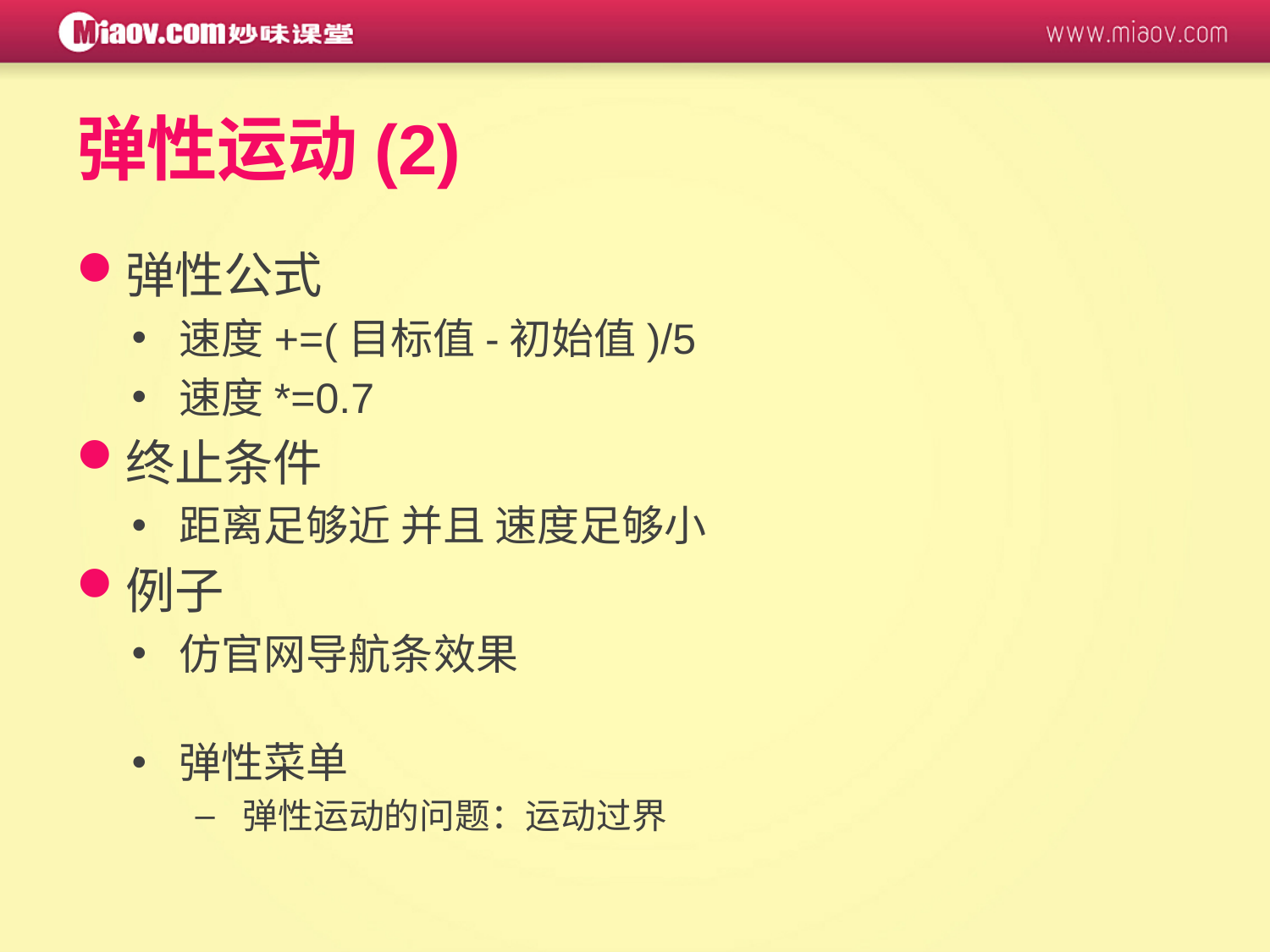

# 弹性运动(2)
弹性公式
速度+=(目标值-初始值)/5
速度*=0.7
终止条件
距离足够近 并且 速度足够小
例子
仿官网导航条效果

弹性菜单
弹性运动的问题：运动过界